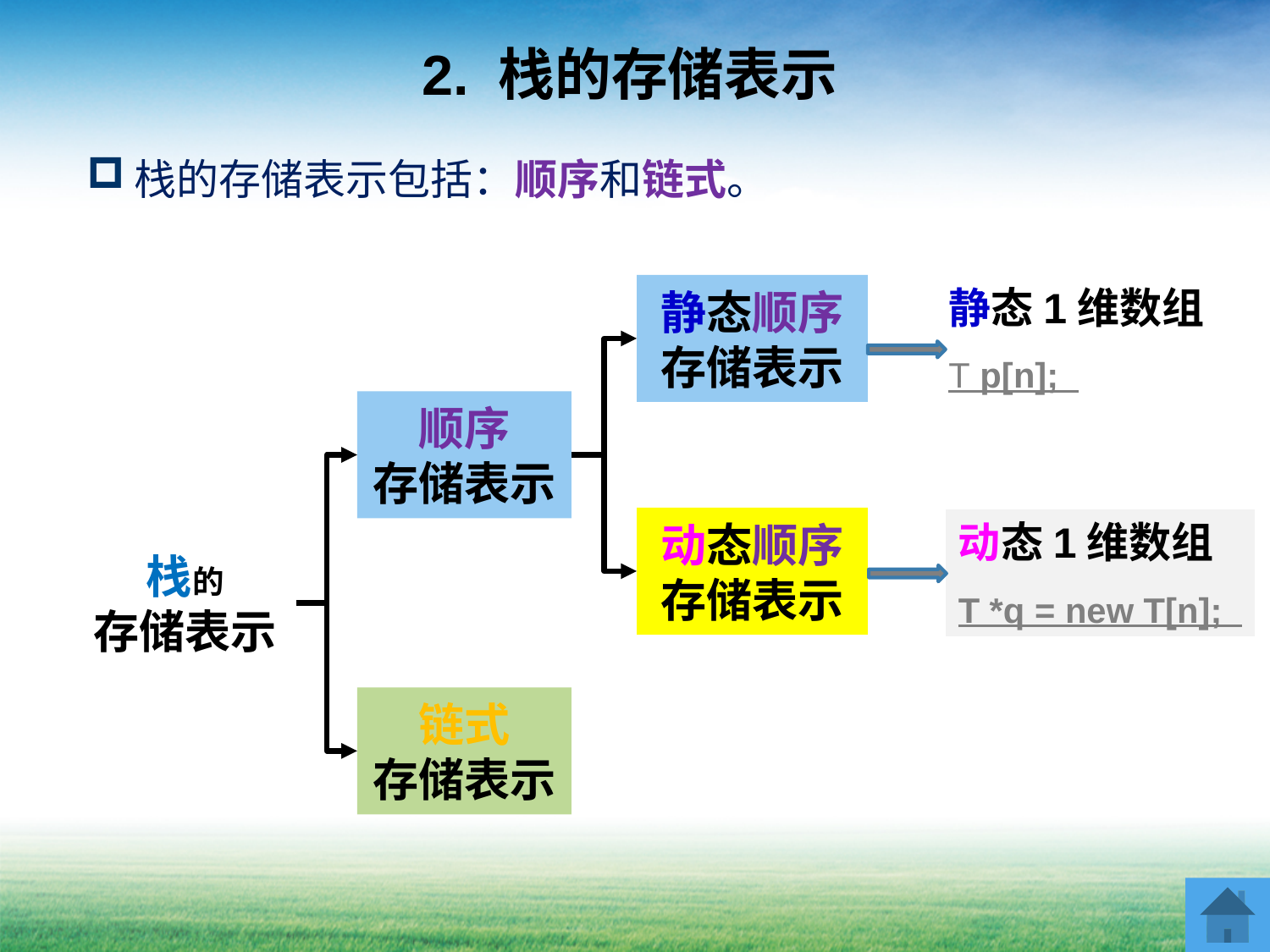

# 2. 栈的存储表示
栈的存储表示包括：顺序和链式。
静态顺序存储表示
静态1维数组
T p[n];

顺序
存储表示
动态顺序存储表示
动态1维数组
T *q = new T[n];
栈的
存储表示

链式
存储表示